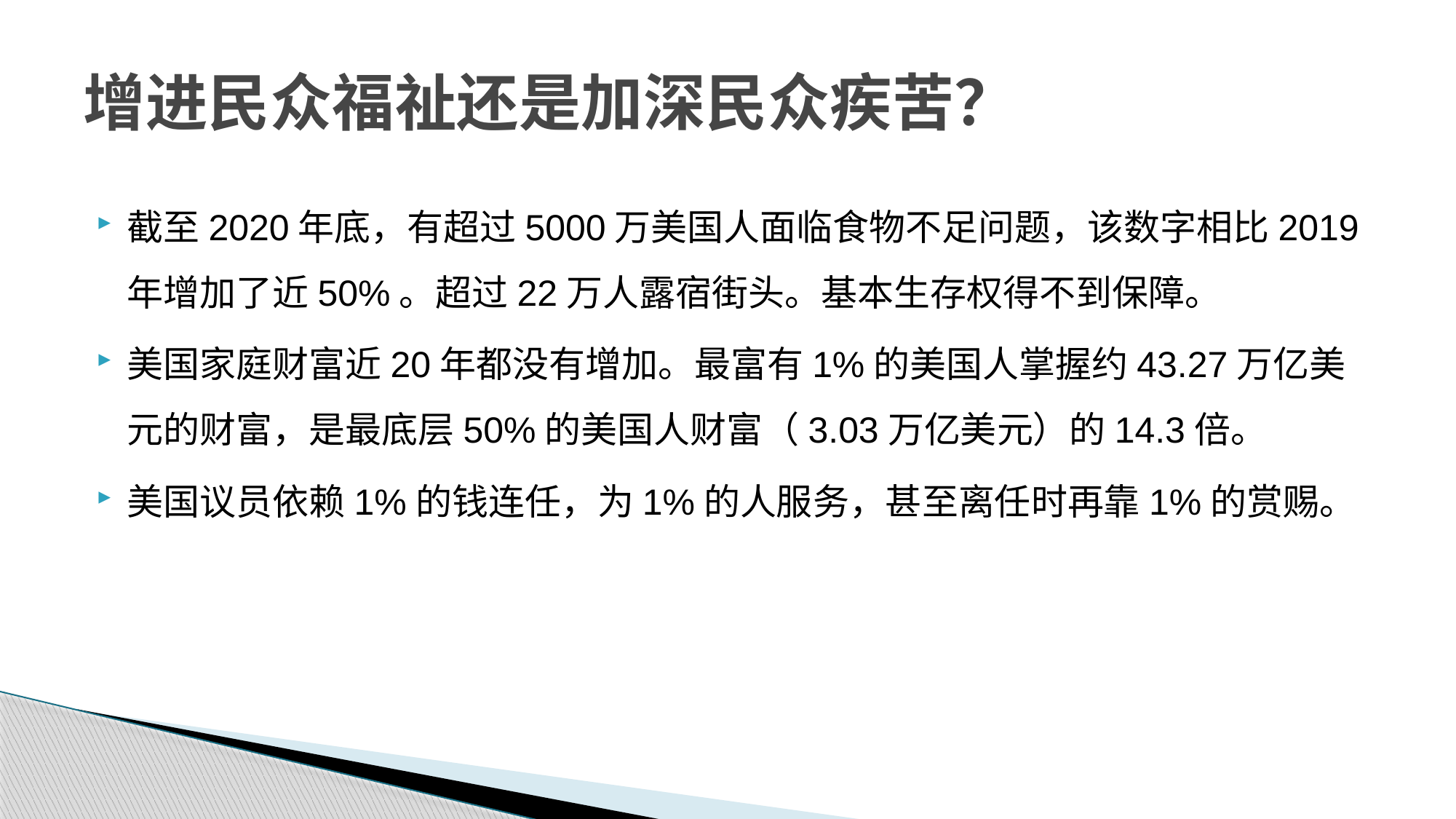

# 增进民众福祉还是加深民众疾苦？
截至2020年底，有超过5000万美国人面临食物不足问题，该数字相比2019年增加了近50%。超过22万人露宿街头。基本生存权得不到保障。
美国家庭财富近20年都没有增加。最富有1%的美国人掌握约43.27万亿美元的财富，是最底层50%的美国人财富（3.03万亿美元）的14.3倍。
美国议员依赖1%的钱连任，为1%的人服务，甚至离任时再靠1%的赏赐。